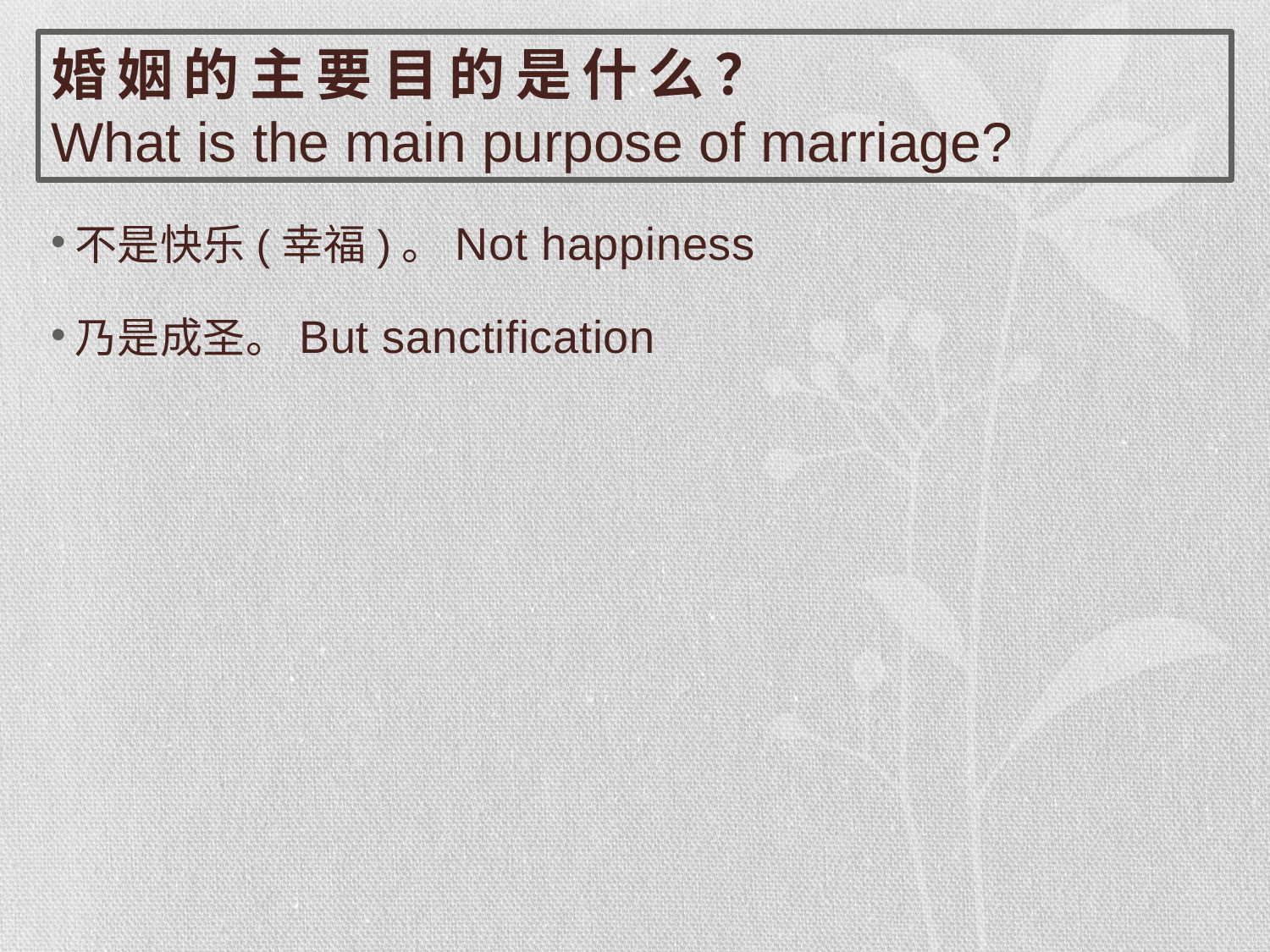

# 婚姻的主要目的是什么？ What is the main purpose of marriage?
不是快乐(幸福)。Not happiness
乃是成圣。But sanctification